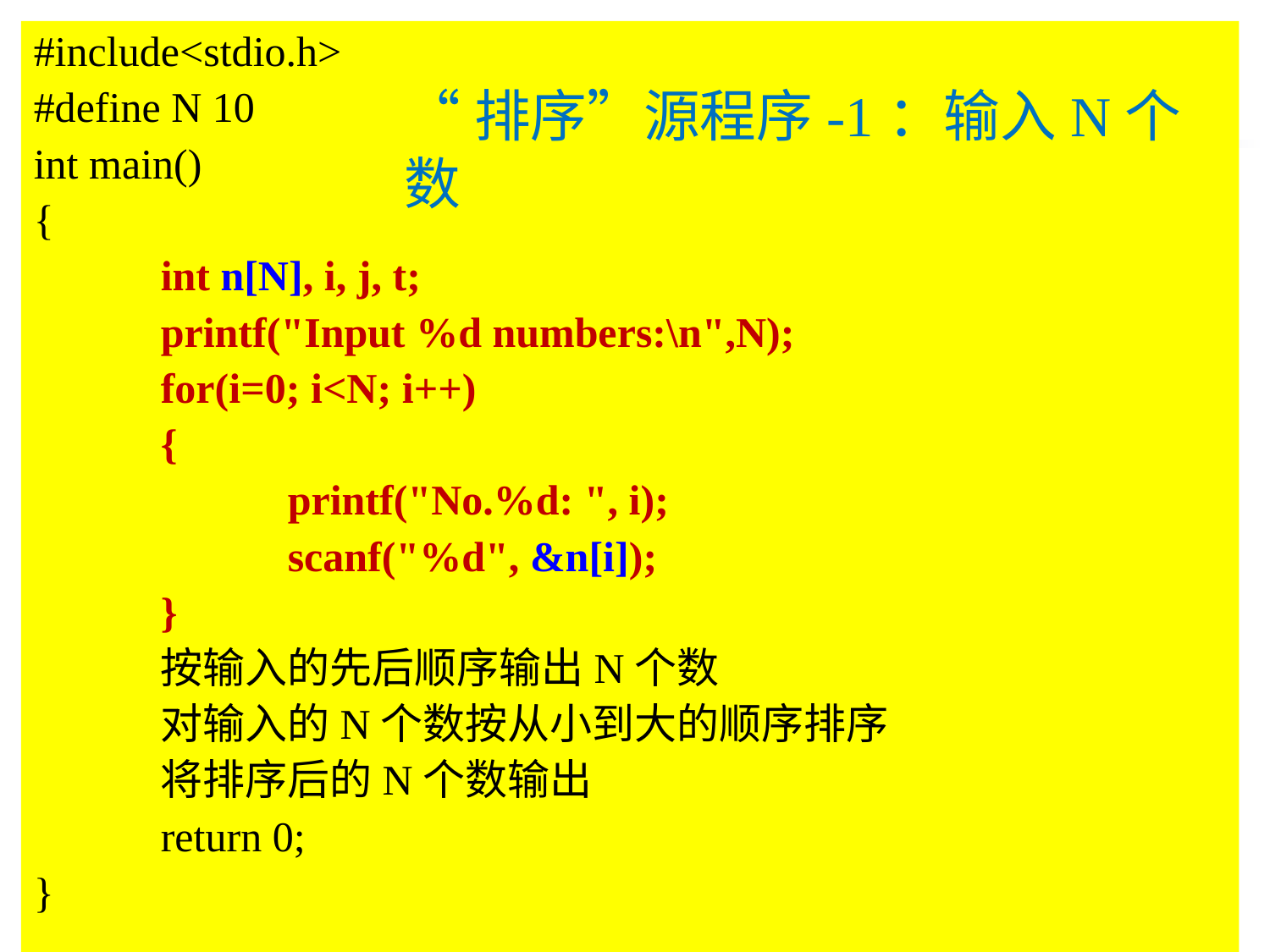

#include<stdio.h>
#define N 10
int main()
{
	int n[N], i, j, t;
	printf("Input %d numbers:\n",N);
	for(i=0; i<N; i++)
	{
		printf("No.%d: ", i);
		scanf("%d", &n[i]);
	}
	按输入的先后顺序输出N个数
	对输入的N个数按从小到大的顺序排序
	将排序后的N个数输出
	return 0;
}
“排序”源程序-1：输入N个数
2023/11/6
王化雨 whuayu000@163.com 13306442222
41/32